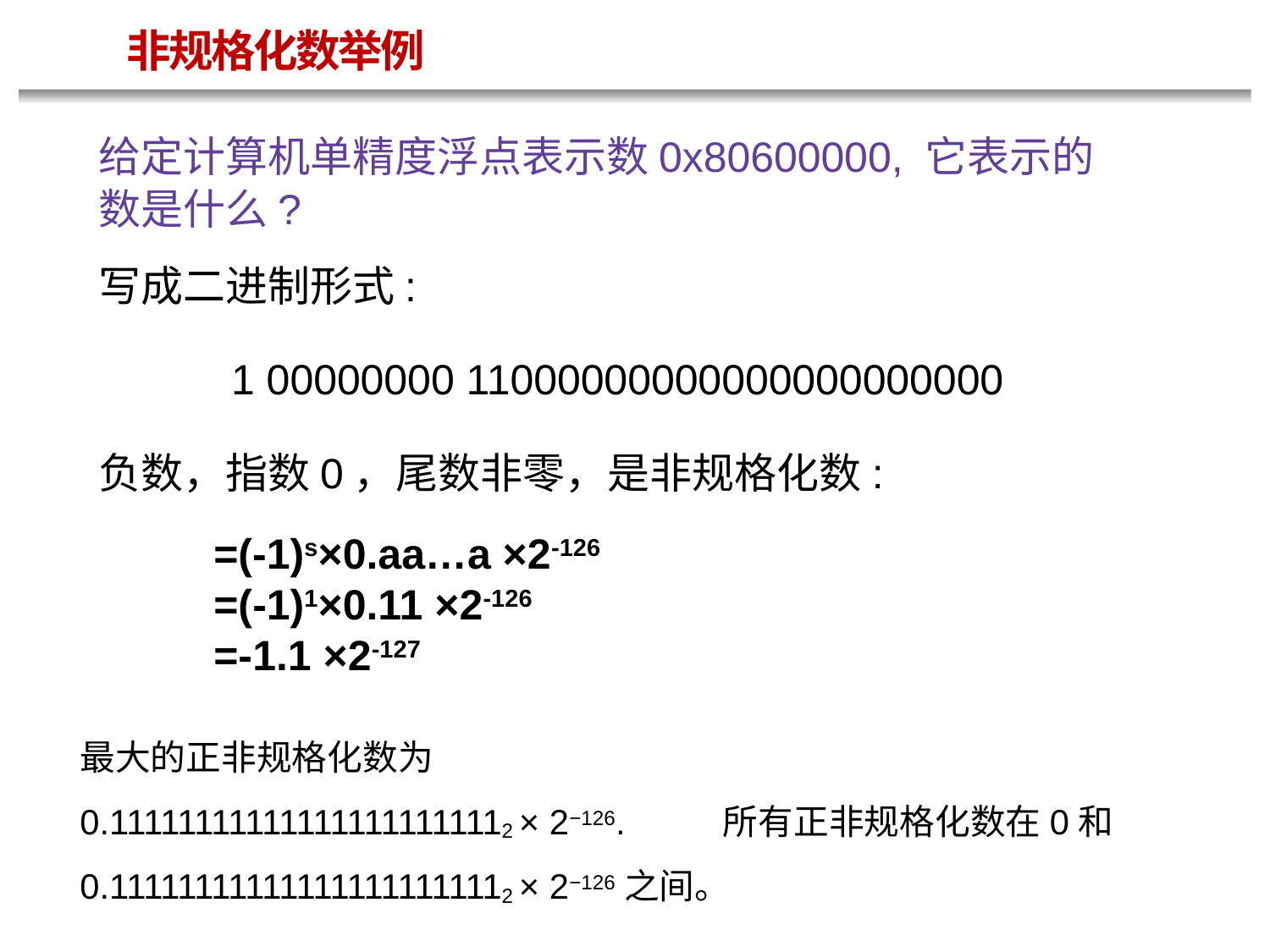

# 非规格化数举例

给定计算机单精度浮点表示数0x80600000, 它表示的数是什么?
写成二进制形式:

1 00000000 11000000000000000000000

负数，指数0，尾数非零，是非规格化数:
=(-1)s×0.aa…a ×2-126
=(-1)1×0.11 ×2-126
=-1.1 ×2-127
最大的正非规格化数为
0.111111111111111111111112 × 2−126.	所有正非规格化数在0和0.111111111111111111111112 × 2−126之间。